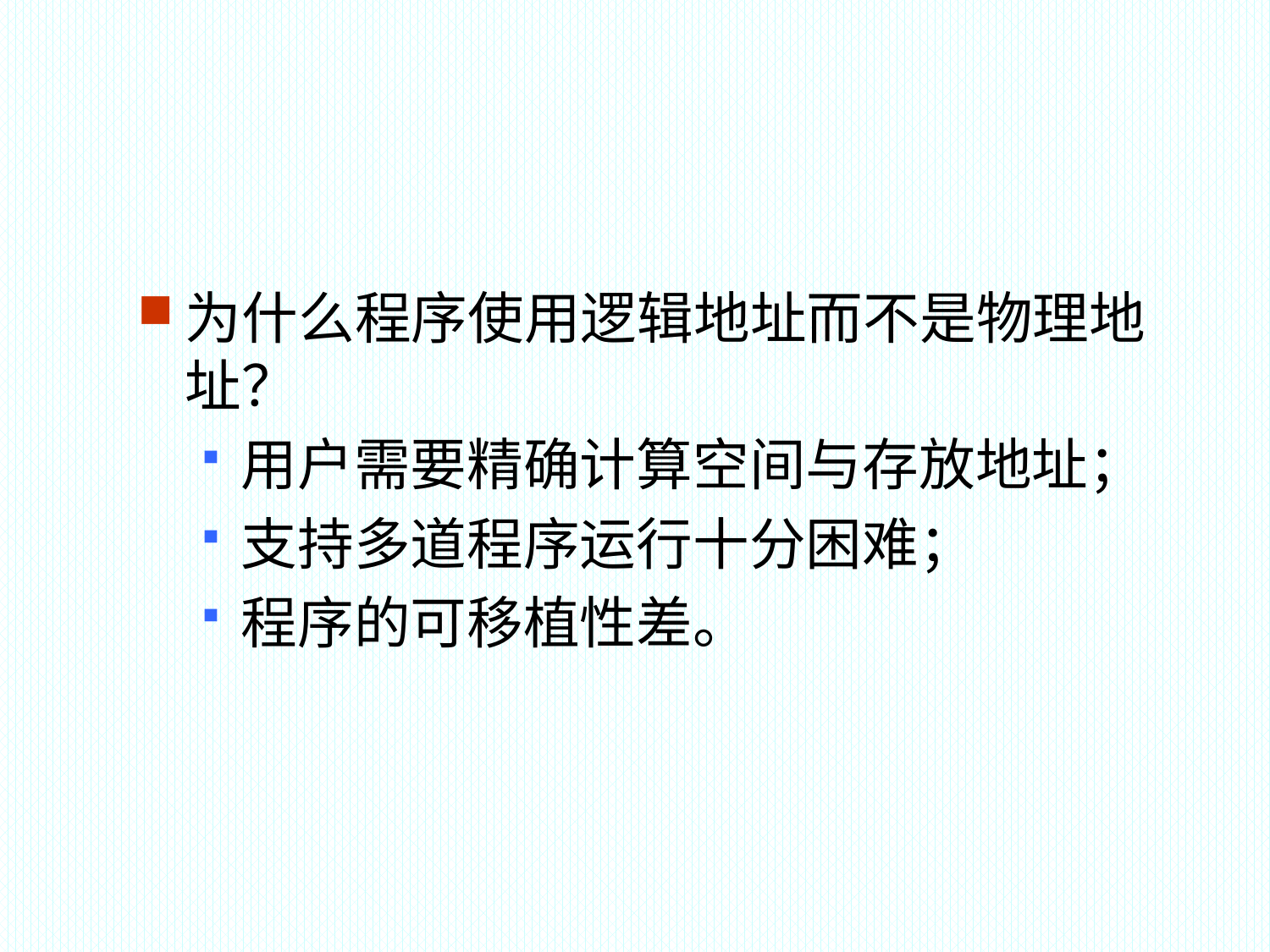

#
为什么程序使用逻辑地址而不是物理地址？
用户需要精确计算空间与存放地址；
支持多道程序运行十分困难；
程序的可移植性差。